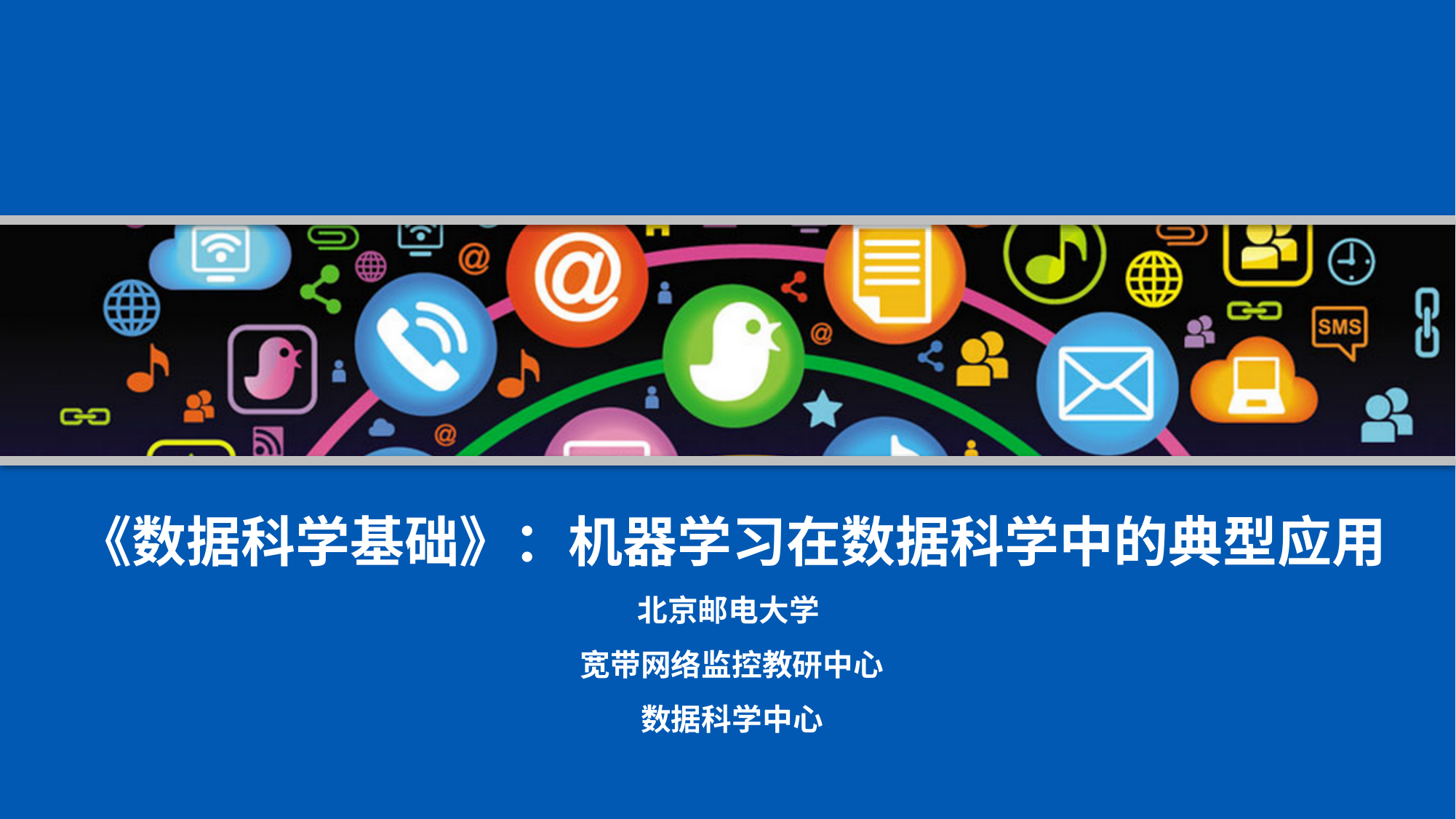

《数据科学基础》：机器学习在数据科学中的典型应用
北京邮电大学
宽带网络监控教研中心
数据科学中心